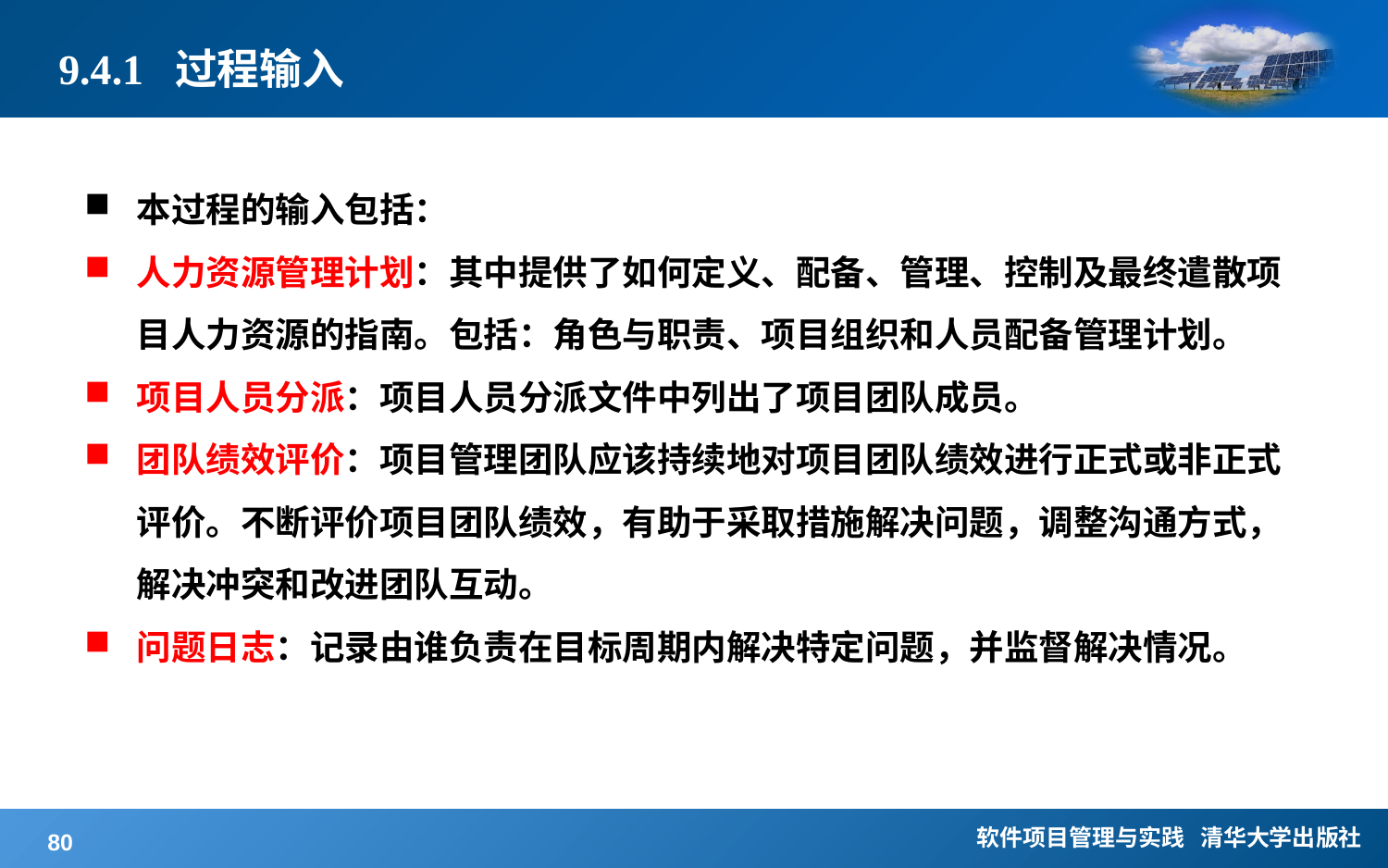

# 9.4.1  过程输入
本过程的输入包括：
人力资源管理计划：其中提供了如何定义、配备、管理、控制及最终遣散项目人力资源的指南。包括：角色与职责、项目组织和人员配备管理计划。
项目人员分派：项目人员分派文件中列出了项目团队成员。
团队绩效评价：项目管理团队应该持续地对项目团队绩效进行正式或非正式评价。不断评价项目团队绩效，有助于采取措施解决问题，调整沟通方式，解决冲突和改进团队互动。
问题日志：记录由谁负责在目标周期内解决特定问题，并监督解决情况。